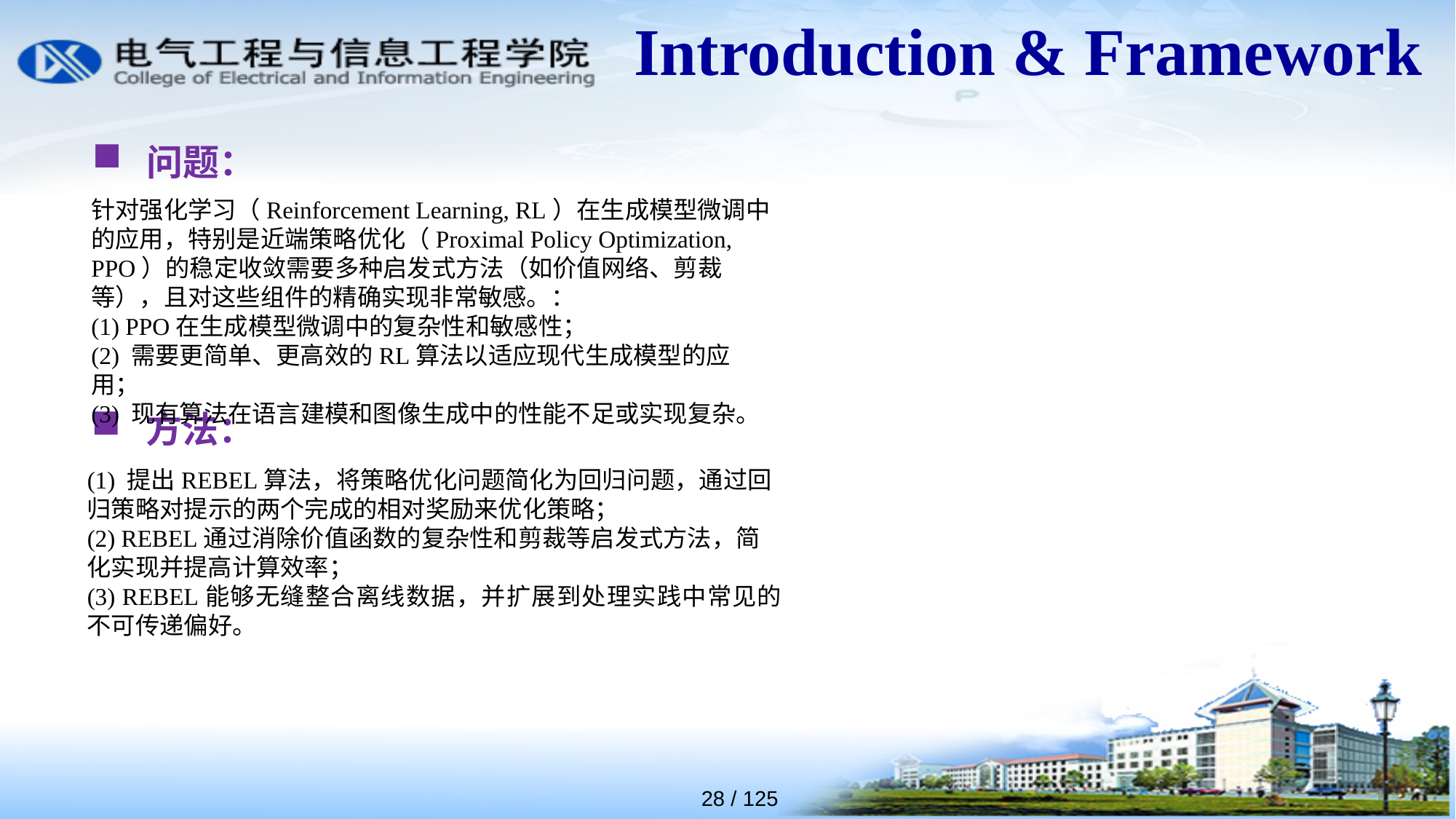

Introduction & Framework
问题：
针对强化学习（Reinforcement Learning, RL）在生成模型微调中的应用，特别是近端策略优化（Proximal Policy Optimization, PPO）的稳定收敛需要多种启发式方法（如价值网络、剪裁等），且对这些组件的精确实现非常敏感。：
(1) PPO在生成模型微调中的复杂性和敏感性；
(2) 需要更简单、更高效的RL算法以适应现代生成模型的应用；
(3) 现有算法在语言建模和图像生成中的性能不足或实现复杂。
方法：
(1) 提出REBEL算法，将策略优化问题简化为回归问题，通过回归策略对提示的两个完成的相对奖励来优化策略；
(2) REBEL通过消除价值函数的复杂性和剪裁等启发式方法，简化实现并提高计算效率；
(3) REBEL能够无缝整合离线数据，并扩展到处理实践中常见的不可传递偏好。
28 / 125